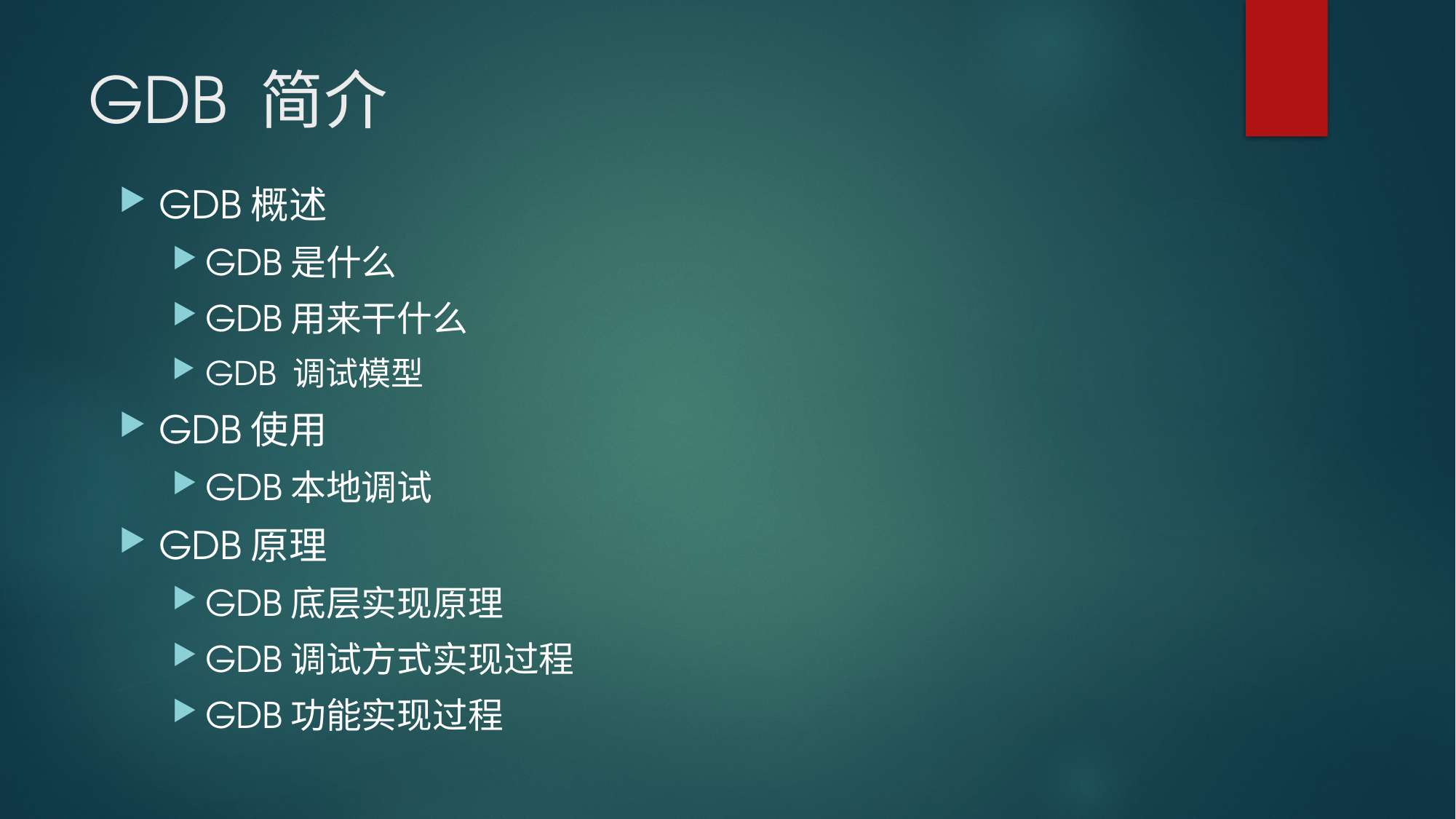

# GDB 简介
GDB概述
GDB是什么
GDB用来干什么
GDB 调试模型
GDB使用
GDB本地调试
GDB原理
GDB底层实现原理
GDB调试方式实现过程
GDB功能实现过程